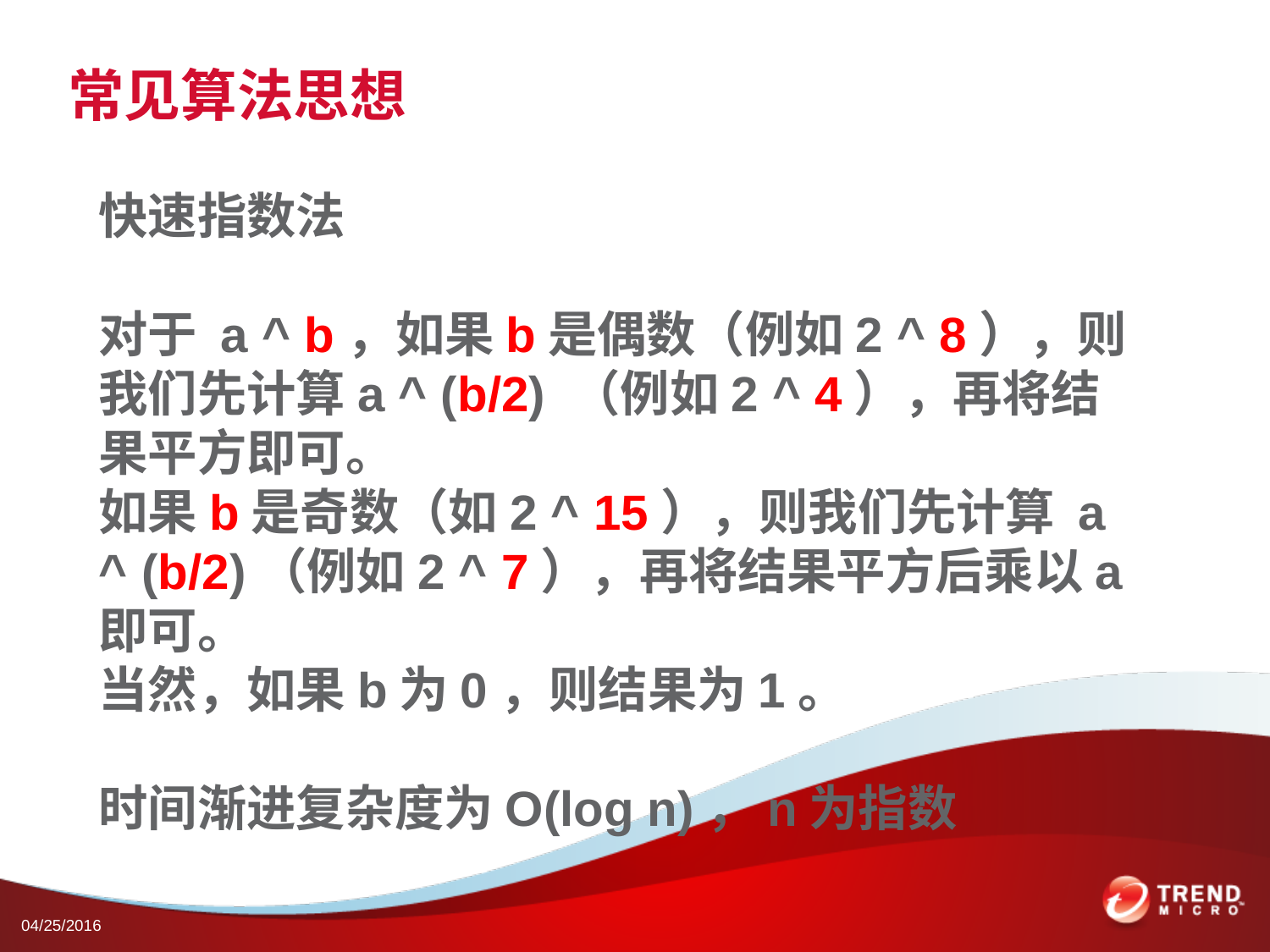

# 常见算法思想
快速指数法

对于 a ^ b，如果b是偶数（例如2 ^ 8），则我们先计算a ^ (b/2) （例如2 ^ 4），再将结果平方即可。
如果b是奇数（如2 ^ 15），则我们先计算 a ^ (b/2)（例如2 ^ 7），再将结果平方后乘以a即可。
当然，如果b为0，则结果为1。

时间渐进复杂度为O(log n)，n为指数
04/25/2016